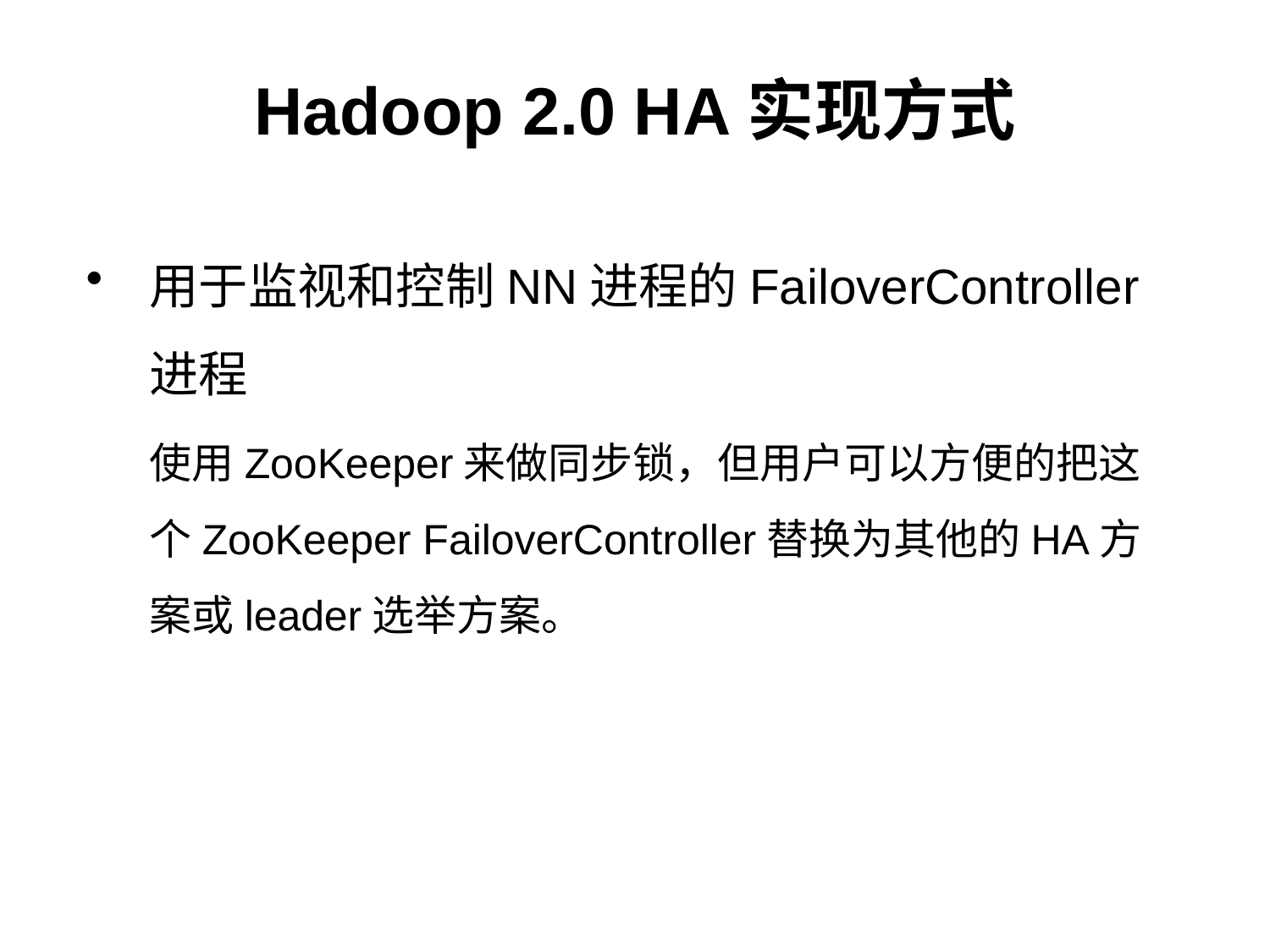

Hadoop 2.0 HA实现方式
用于监视和控制NN进程的FailoverController进程
使用ZooKeeper来做同步锁，但用户可以方便的把这个ZooKeeper FailoverController替换为其他的HA方案或leader选举方案。